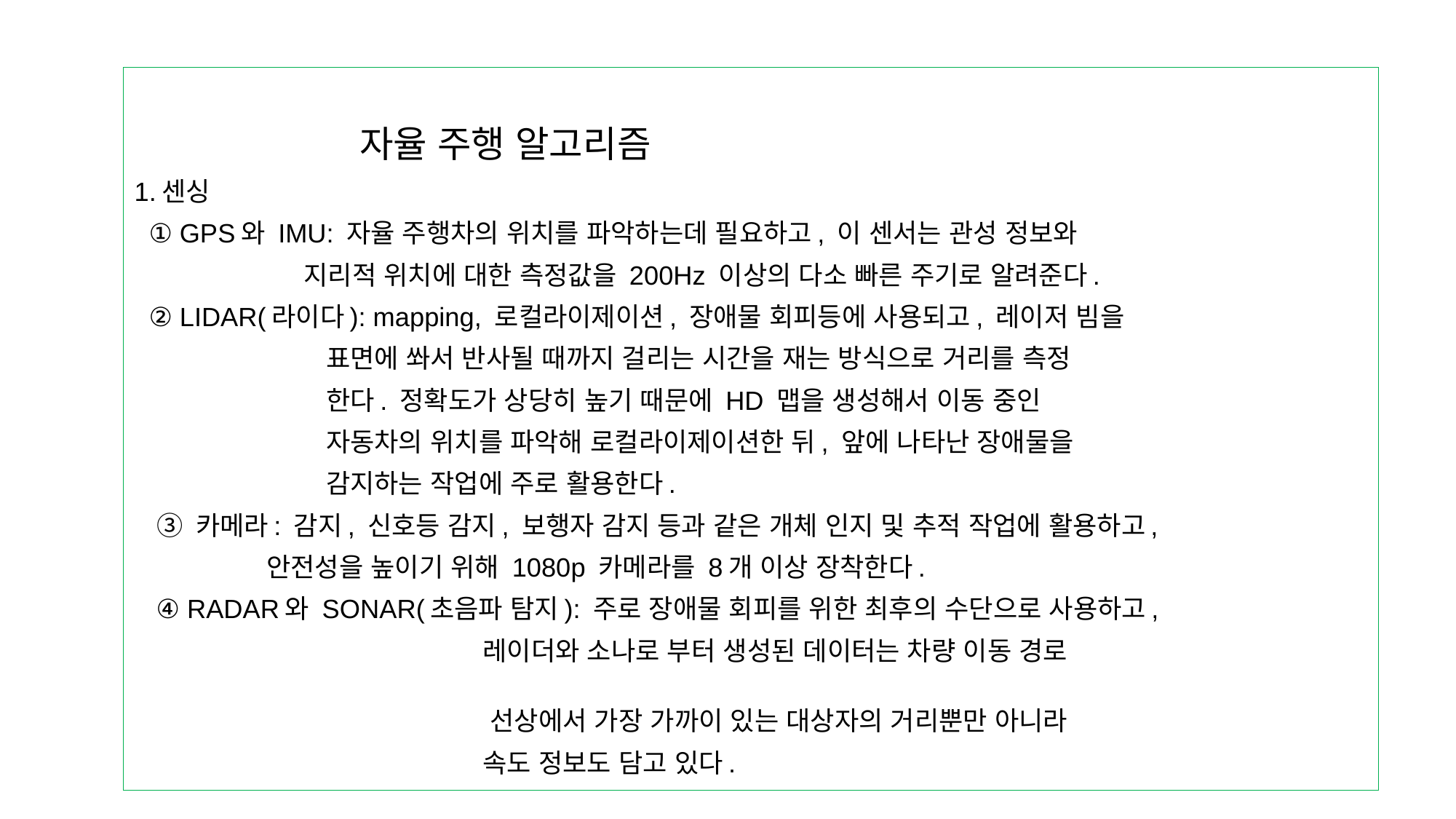

자율 주행 알고리즘
1.센싱
  ① GPS와 IMU: 자율 주행차의 위치를 파악하는데 필요하고, 이 센서는 관성 정보와
                      지리적 위치에 대한 측정값을 200Hz 이상의 다소 빠른 주기로 알려준다.
  ② LIDAR(라이다): mapping, 로컬라이제이션, 장애물 회피등에 사용되고, 레이저 빔을
                         표면에 쏴서 반사될 때까지 걸리는 시간을 재는 방식으로 거리를 측정
                         한다. 정확도가 상당히 높기 때문에 HD 맵을 생성해서 이동 중인
                         자동차의 위치를 파악해 로컬라이제이션한 뒤, 앞에 나타난 장애물을
                         감지하는 작업에 주로 활용한다.
   ③ 카메라: 감지, 신호등 감지, 보행자 감지 등과 같은 개체 인지 및 추적 작업에 활용하고,
                 안전성을 높이기 위해 1080p 카메라를 8개 이상 장착한다.
   ④ RADAR와 SONAR(초음파 탐지): 주로 장애물 회피를 위한 최후의 수단으로 사용하고,
                                              레이더와 소나로 부터 생성된 데이터는 차량 이동 경로
                                               선상에서 가장 가까이 있는 대상자의 거리뿐만 아니라
                                              속도 정보도 담고 있다.